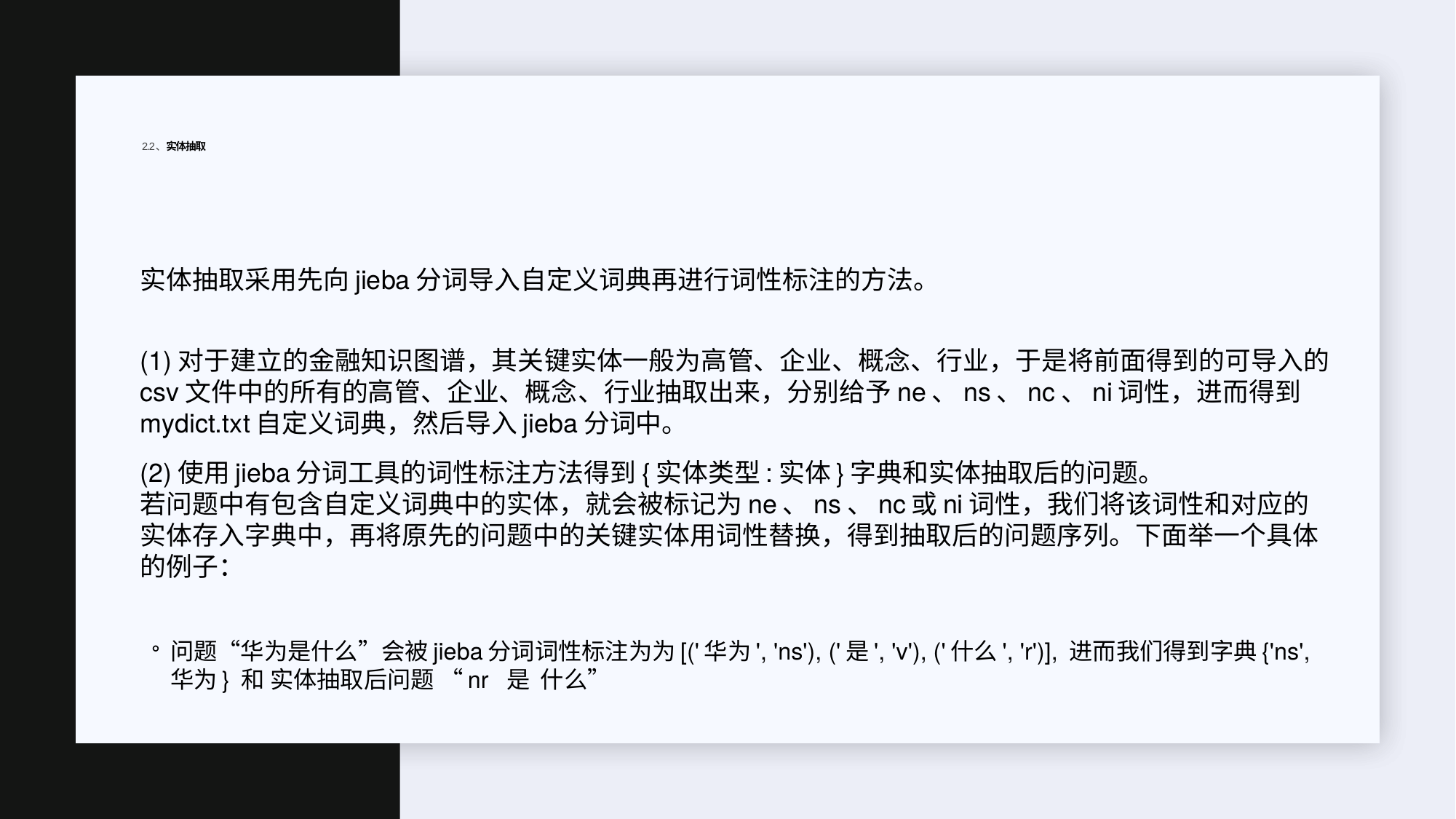

# 2.2、实体抽取
实体抽取采用先向jieba分词导入自定义词典再进行词性标注的方法。
(1)对于建立的金融知识图谱，其关键实体一般为高管、企业、概念、行业，于是将前面得到的可导入的csv文件中的所有的高管、企业、概念、行业抽取出来，分别给予ne、ns、nc、ni词性，进而得到mydict.txt自定义词典，然后导入jieba分词中。
(2)使用jieba分词工具的词性标注方法得到{实体类型:实体}字典和实体抽取后的问题。
若问题中有包含自定义词典中的实体，就会被标记为ne、ns、nc或ni词性，我们将该词性和对应的实体存入字典中，再将原先的问题中的关键实体用词性替换，得到抽取后的问题序列。下面举一个具体的例子：

问题“华为是什么”会被jieba分词词性标注为为[('华为', 'ns'), ('是', 'v'), ('什么', 'r')], 进而我们得到字典{'ns', 华为} 和 实体抽取后问题 “nr  是  什么”